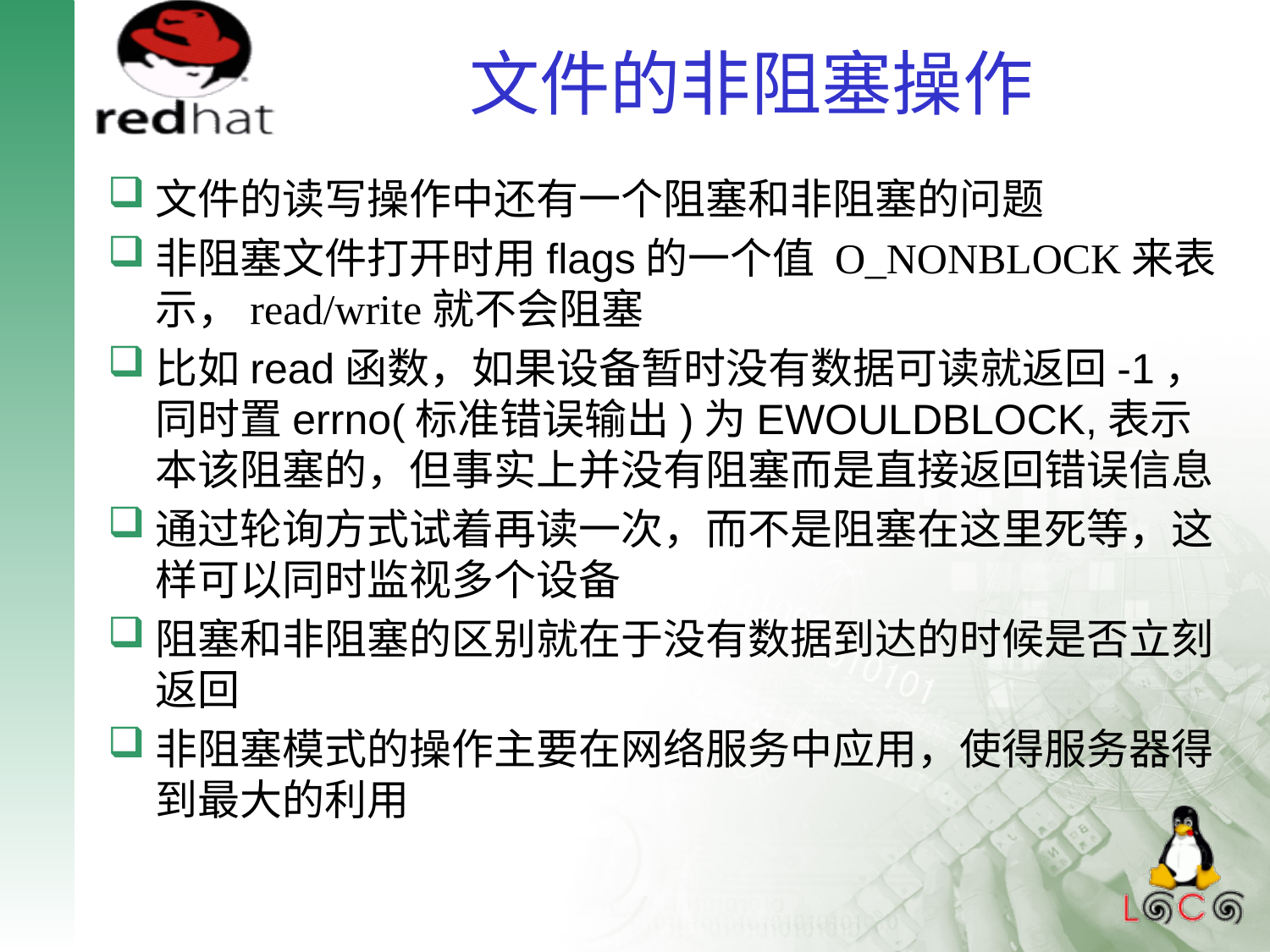

# 文件的非阻塞操作
文件的读写操作中还有一个阻塞和非阻塞的问题
非阻塞文件打开时用flags的一个值 O_NONBLOCK来表示，read/write就不会阻塞
比如read函数，如果设备暂时没有数据可读就返回-1，同时置errno(标准错误输出)为EWOULDBLOCK,表示本该阻塞的，但事实上并没有阻塞而是直接返回错误信息
通过轮询方式试着再读一次，而不是阻塞在这里死等，这样可以同时监视多个设备
阻塞和非阻塞的区别就在于没有数据到达的时候是否立刻返回
非阻塞模式的操作主要在网络服务中应用，使得服务器得到最大的利用